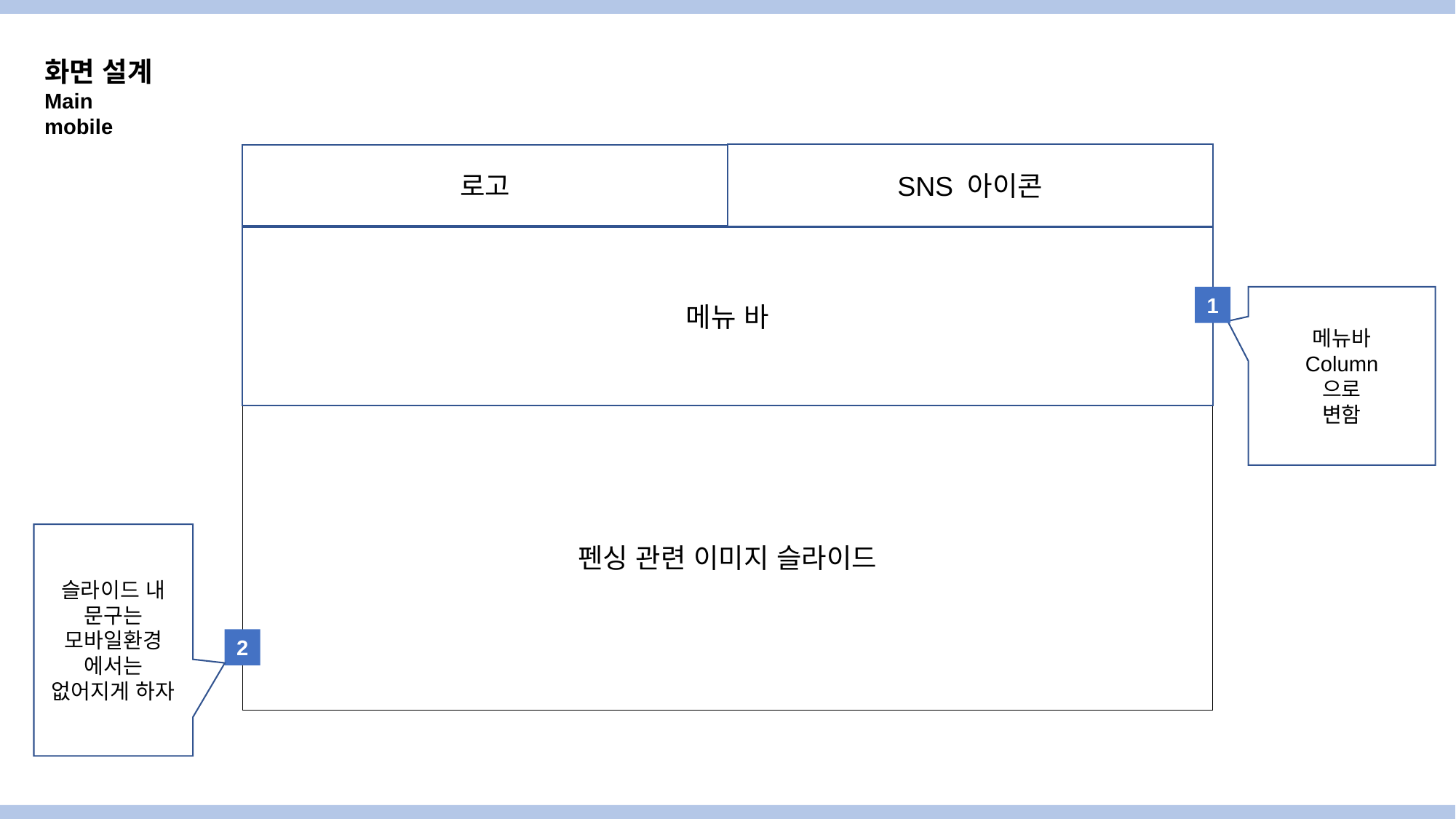

화면 설계
Main
mobile
SNS 아이콘
로고
메뉴 바
1
메뉴바
Column
으로
변함

펜싱 관련 이미지 슬라이드

슬라이드 내
문구는
모바일환경
에서는
없어지게 하자
2